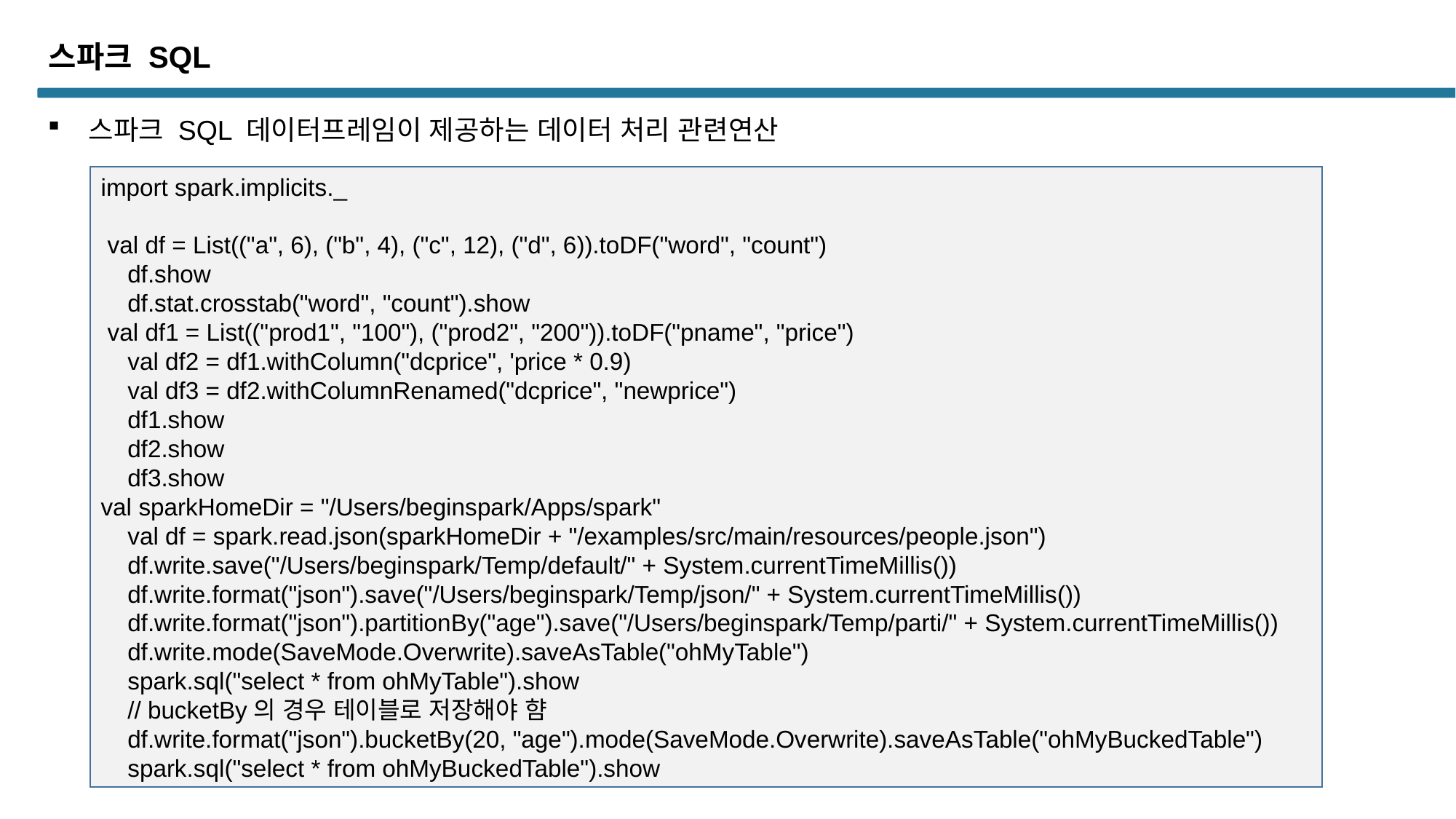

스파크 SQL
스파크 SQL 데이터프레임이 제공하는 데이터 처리 관련연산
import spark.implicits._

 val df = List(("a", 6), ("b", 4), ("c", 12), ("d", 6)).toDF("word", "count")
    df.show
    df.stat.crosstab("word", "count").show
 val df1 = List(("prod1", "100"), ("prod2", "200")).toDF("pname", "price")
    val df2 = df1.withColumn("dcprice", 'price * 0.9)
    val df3 = df2.withColumnRenamed("dcprice", "newprice")
    df1.show
    df2.show
    df3.show
val sparkHomeDir = "/Users/beginspark/Apps/spark"
    val df = spark.read.json(sparkHomeDir + "/examples/src/main/resources/people.json")
    df.write.save("/Users/beginspark/Temp/default/" + System.currentTimeMillis())
    df.write.format("json").save("/Users/beginspark/Temp/json/" + System.currentTimeMillis())
    df.write.format("json").partitionBy("age").save("/Users/beginspark/Temp/parti/" + System.currentTimeMillis())
    df.write.mode(SaveMode.Overwrite).saveAsTable("ohMyTable")
    spark.sql("select * from ohMyTable").show
    // bucketBy의 경우 테이블로 저장해야 햠
    df.write.format("json").bucketBy(20, "age").mode(SaveMode.Overwrite).saveAsTable("ohMyBuckedTable")
    spark.sql("select * from ohMyBuckedTable").show